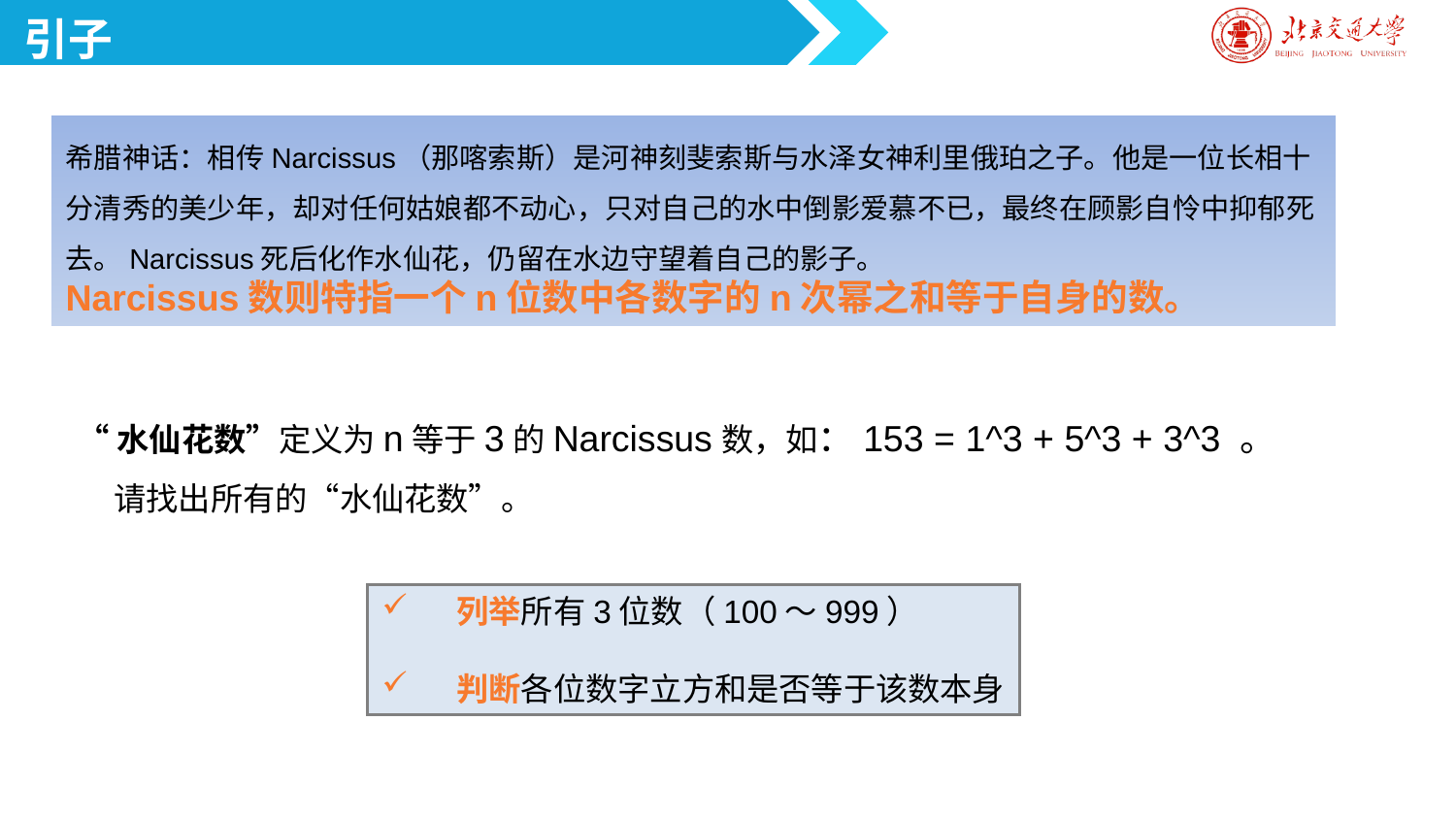

引子
希腊神话：相传Narcissus（那喀索斯）是河神刻斐索斯与水泽女神利里俄珀之子。他是一位长相十分清秀的美少年，却对任何姑娘都不动心，只对自己的水中倒影爱慕不已，最终在顾影自怜中抑郁死去。Narcissus死后化作水仙花，仍留在水边守望着自己的影子。
Narcissus数则特指一个n位数中各数字的n次幂之和等于自身的数。
“水仙花数”定义为n等于3的Narcissus数，如：153 = 1^3 + 5^3 + 3^3 。
    请找出所有的“水仙花数”。
列举所有3位数（100～999）

判断各位数字立方和是否等于该数本身